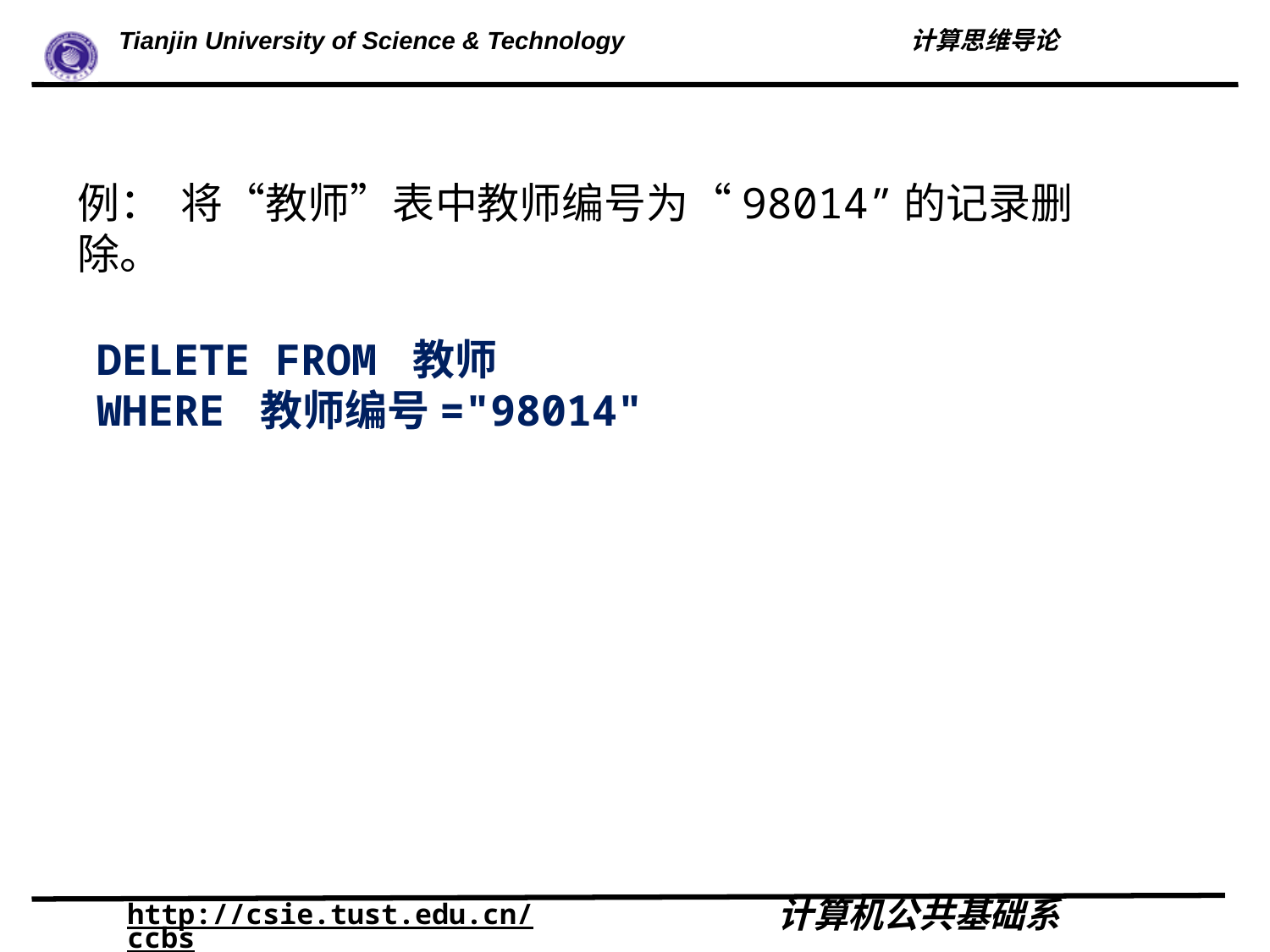

例：  将“教师”表中教师编号为“98014”的记录删除。
DELETE FROM 教师
WHERE 教师编号="98014"